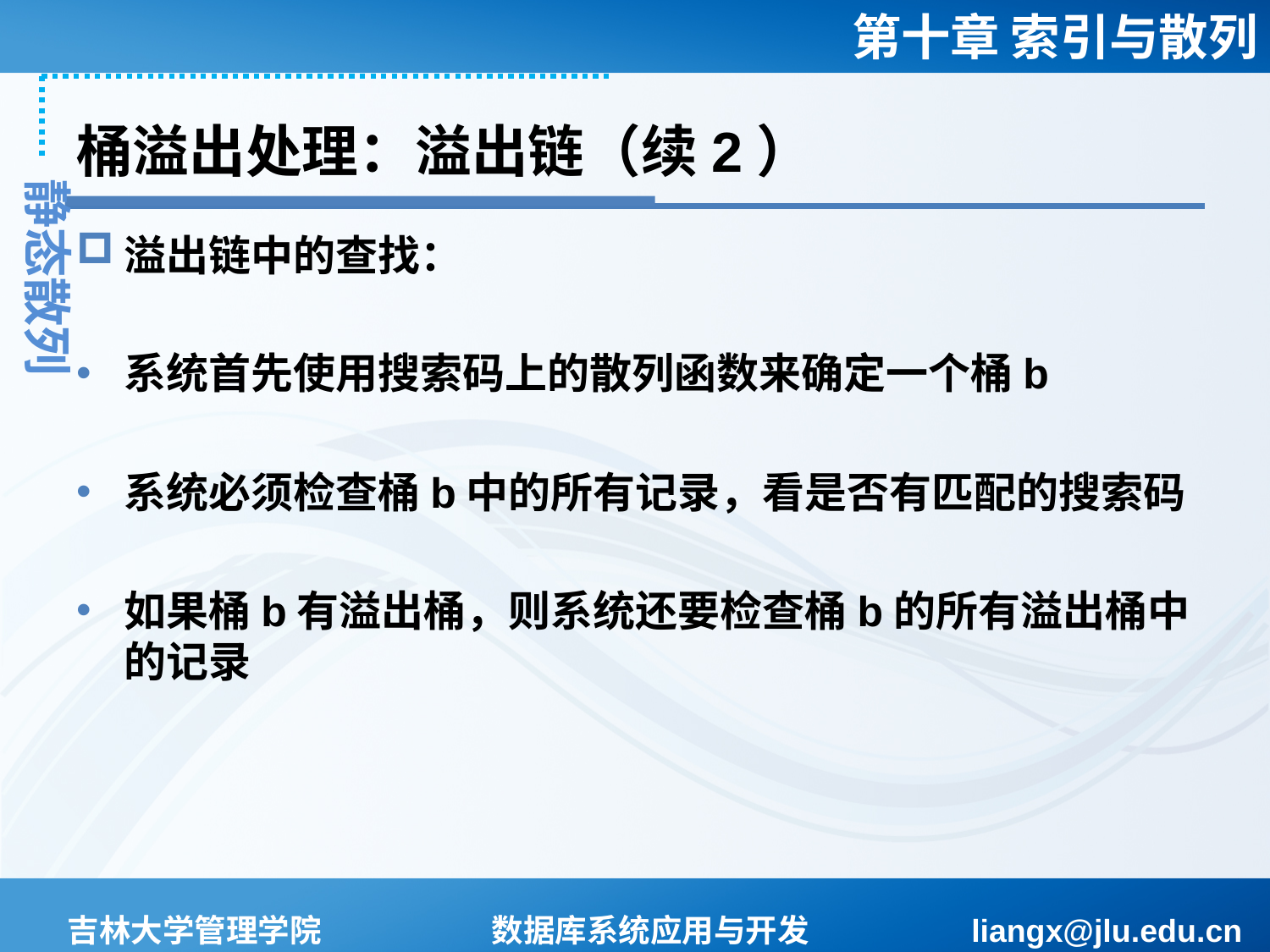

# 桶溢出处理：溢出链（续2）
静态散列

溢出链中的查找：

系统首先使用搜索码上的散列函数来确定一个桶b

系统必须检查桶b中的所有记录，看是否有匹配的搜索码

如果桶b有溢出桶，则系统还要检查桶b的所有溢出桶中的记录